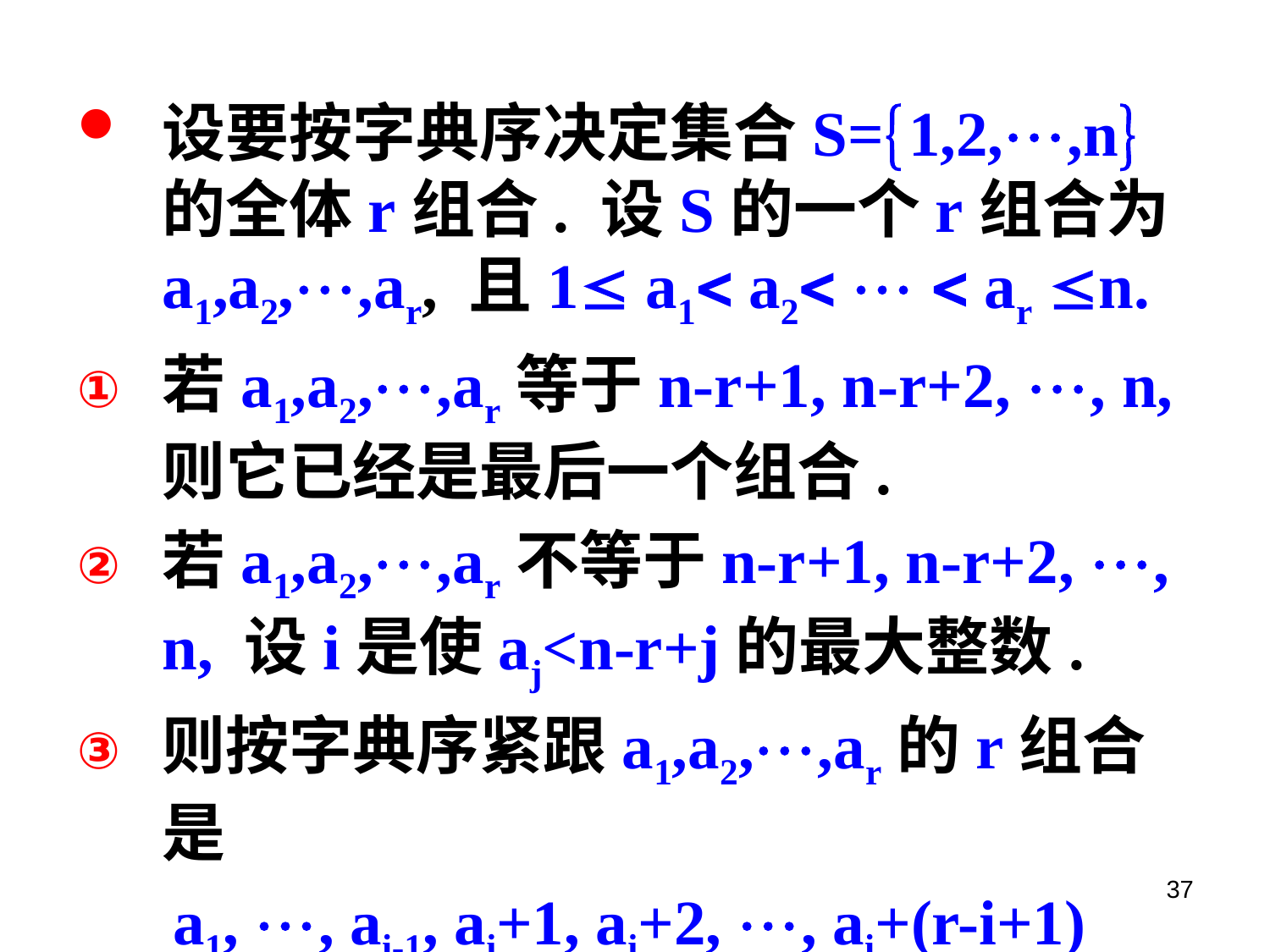

设要按字典序决定集合S={1,2,…,n}的全体r组合. 设S的一个r组合为a1,a2,…,ar, 且1≤ a1< a2< … < ar ≤n.
若a1,a2,…,ar等于n-r+1, n-r+2, …, n, 则它已经是最后一个组合.
若a1,a2,…,ar不等于n-r+1, n-r+2, …, n, 设i是使aj<n-r+j的最大整数.
则按字典序紧跟a1,a2,…,ar的r组合是
      a1, …, ai-1, ai+1, ai+2, …, ai+(r-i+1)
37